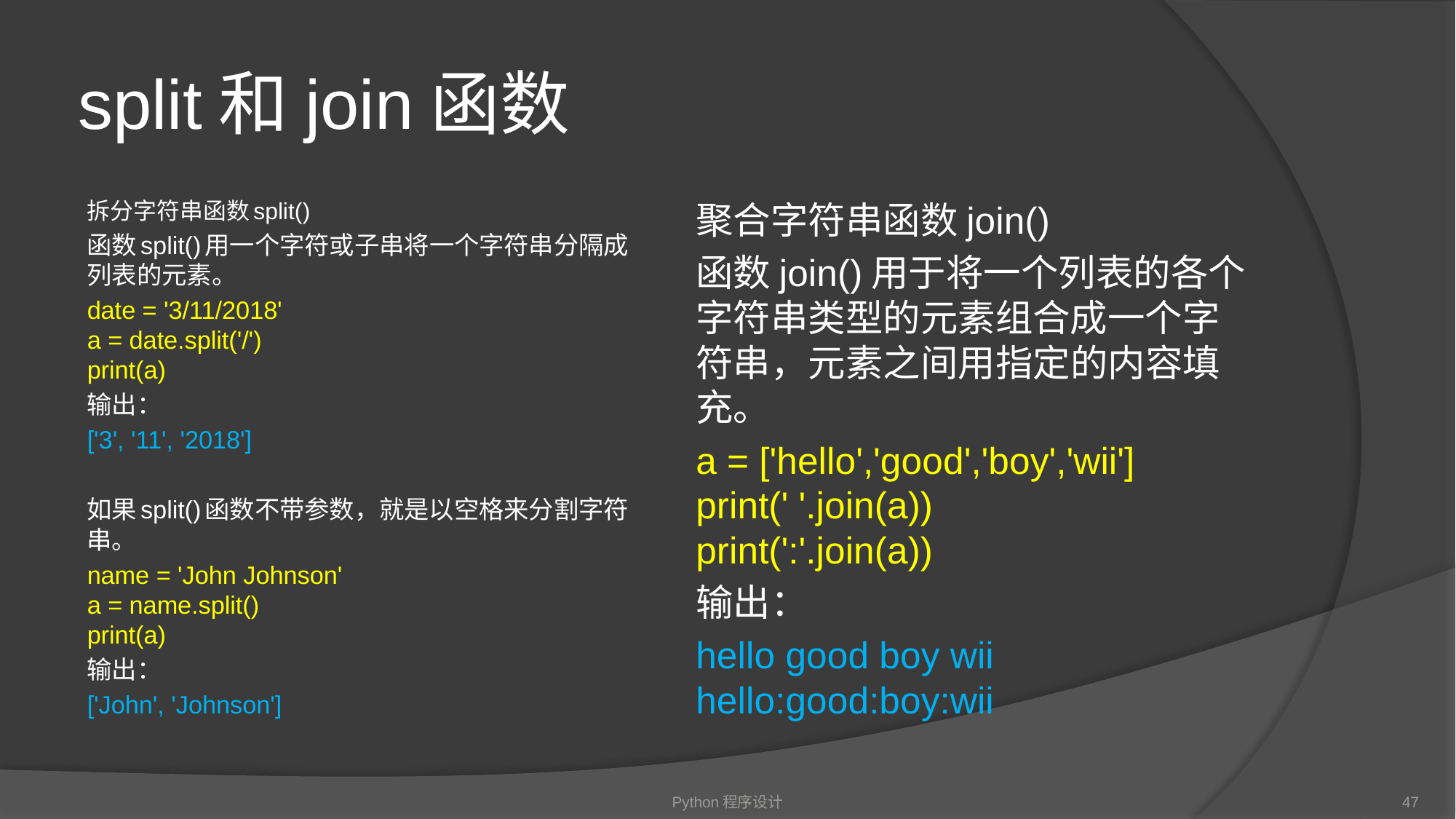

# split和join函数
拆分字符串函数split()
函数split()用一个字符或子串将一个字符串分隔成列表的元素。
date = '3/11/2018'
a = date.split('/')
print(a)
输出：
['3', '11', '2018']

如果split()函数不带参数，就是以空格来分割字符串。
name = 'John Johnson'
a = name.split()
print(a)
输出：
['John', 'Johnson']

聚合字符串函数join()
函数join()用于将一个列表的各个字符串类型的元素组合成一个字符串，元素之间用指定的内容填充。
a = ['hello','good','boy','wii']
print(' '.join(a))
print(':'.join(a))
输出：
hello good boy wii
hello:good:boy:wii

Python程序设计
47